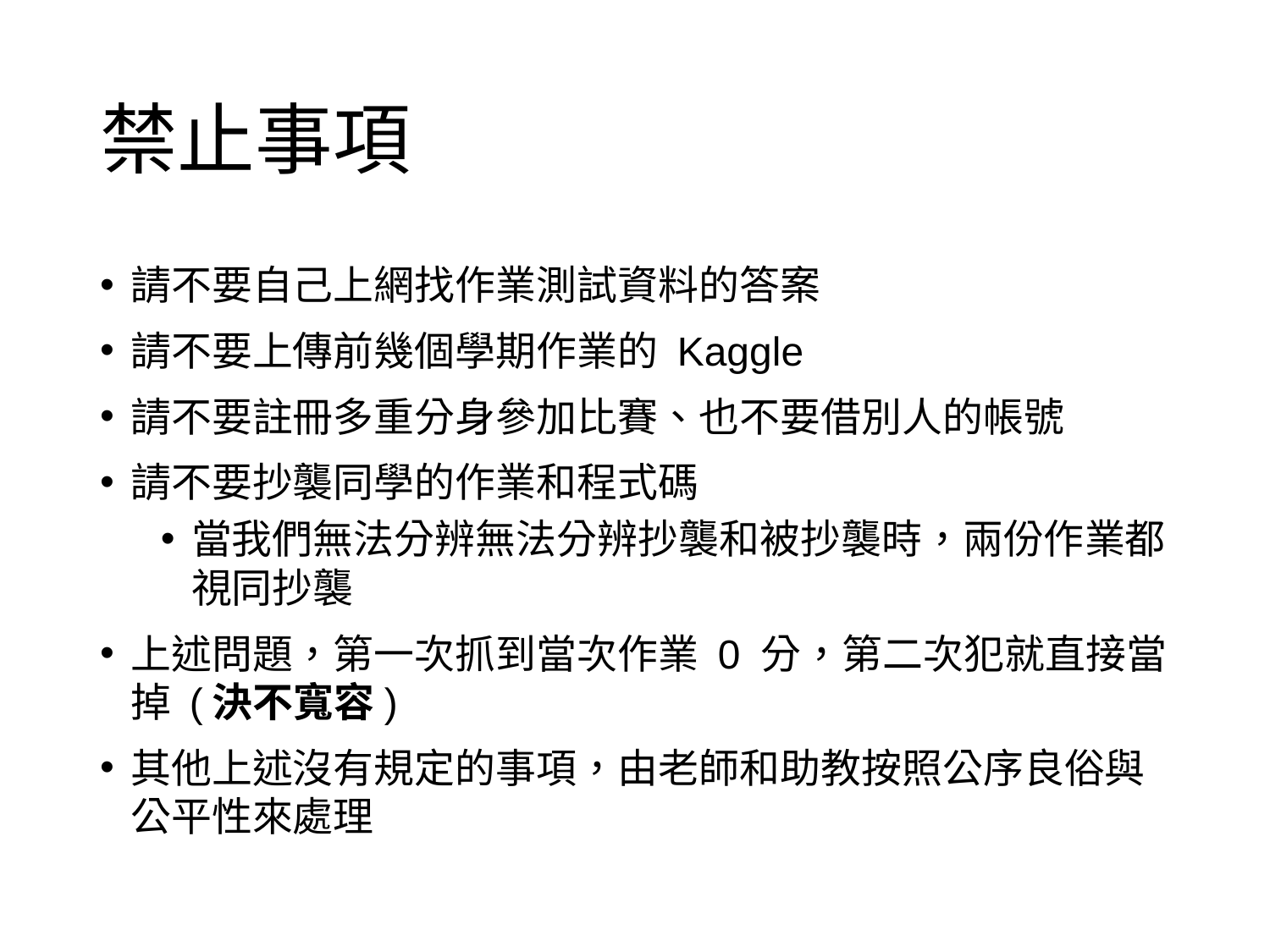

# 禁止事項
請不要自己上網找作業測試資料的答案
請不要上傳前幾個學期作業的 Kaggle
請不要註冊多重分身參加比賽、也不要借別人的帳號
請不要抄襲同學的作業和程式碼
當我們無法分辨無法分辨抄襲和被抄襲時，兩份作業都視同抄襲
上述問題，第一次抓到當次作業 0 分，第二次犯就直接當掉 (決不寬容)
其他上述沒有規定的事項，由老師和助教按照公序良俗與公平性來處理